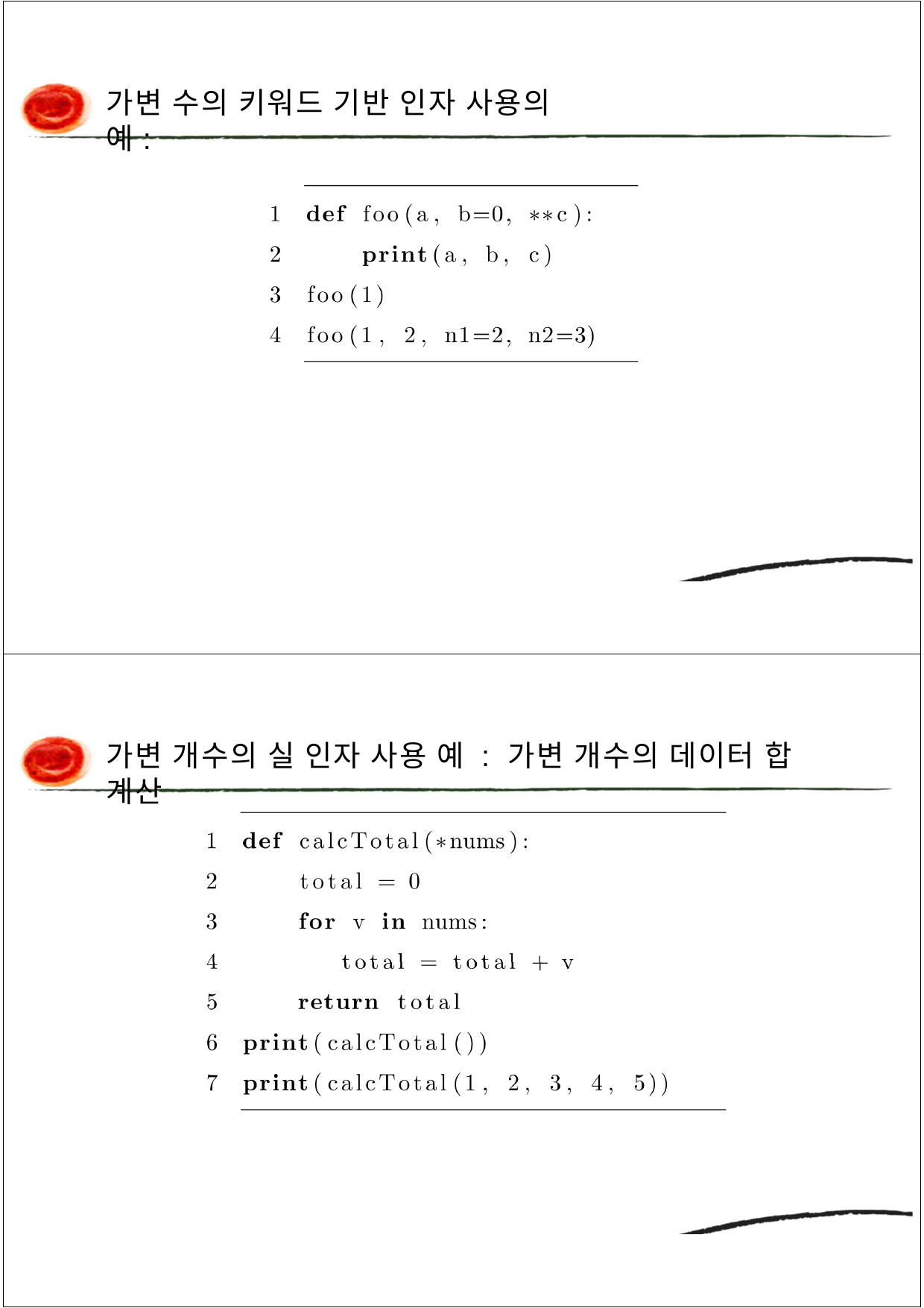

가변 수의 키워드 기반 인자 사용의 예:

가변 개수의 실 인자 사용 예 : 가변 개수의 데이터 합 계산